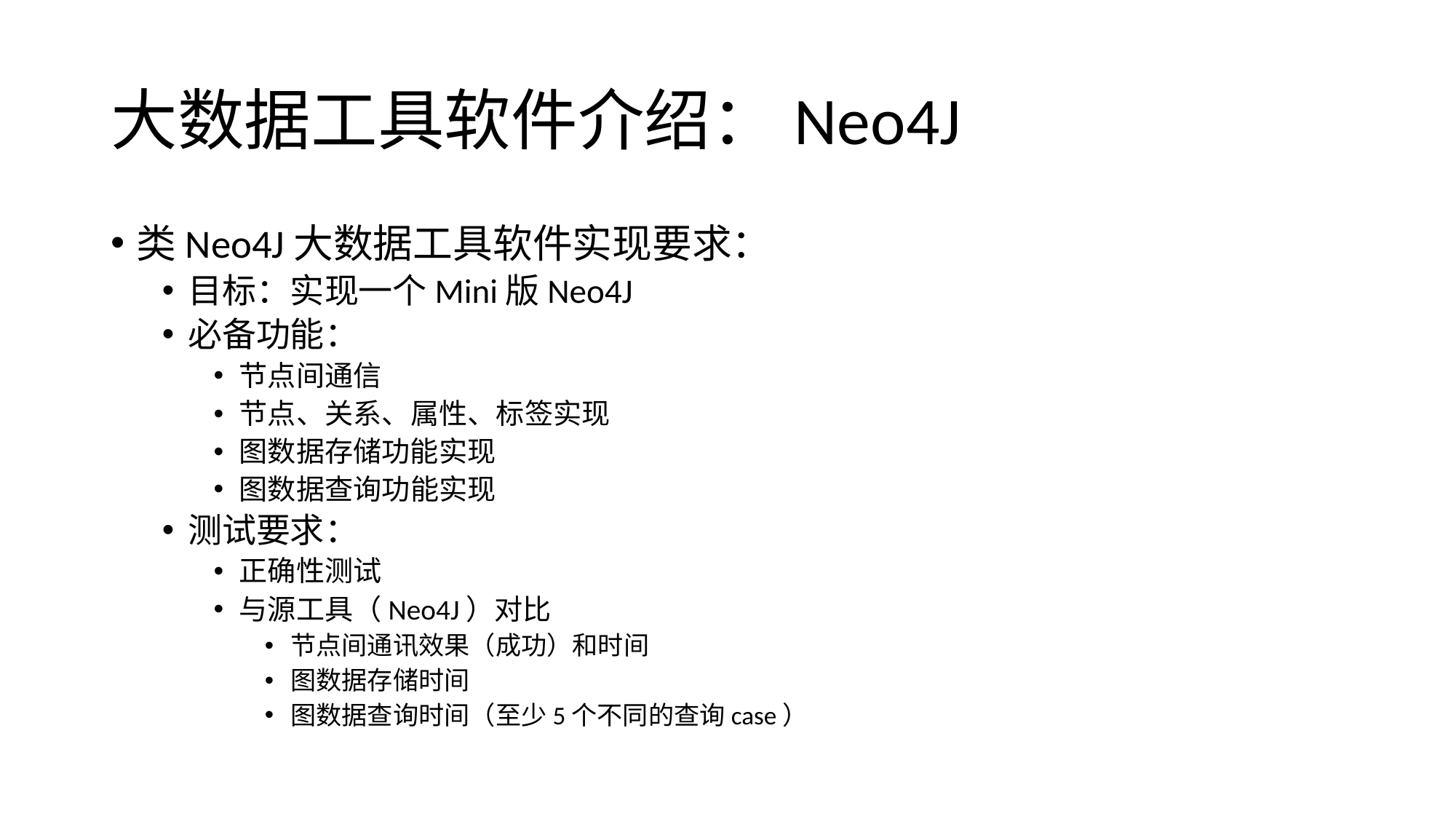

# 大数据工具软件介绍：Neo4J
类Neo4J大数据工具软件实现要求：
目标：实现一个Mini版Neo4J
必备功能：
节点间通信
节点、关系、属性、标签实现
图数据存储功能实现
图数据查询功能实现
测试要求：
正确性测试
与源工具（Neo4J）对比
节点间通讯效果（成功）和时间
图数据存储时间
图数据查询时间（至少5个不同的查询case）